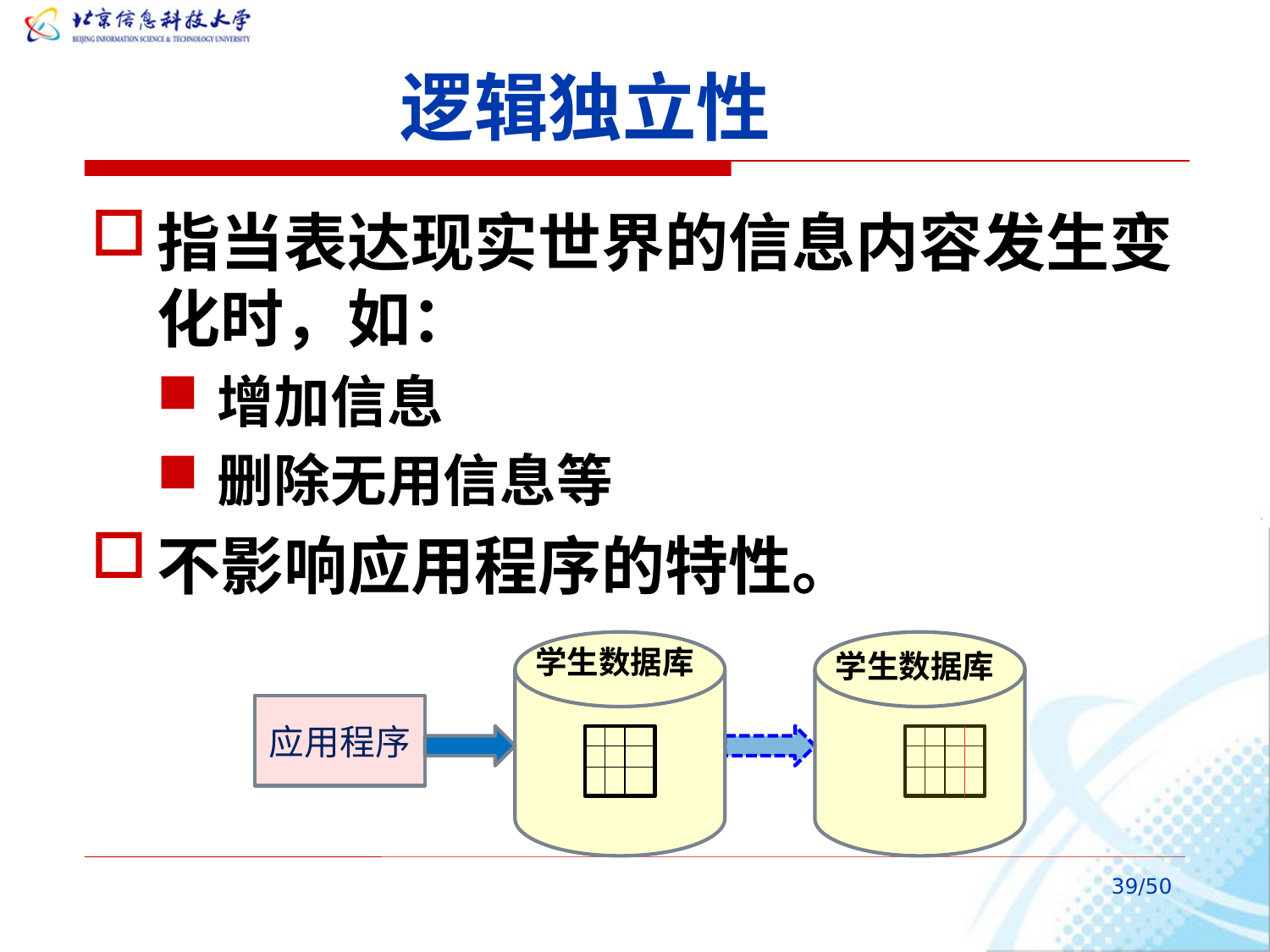

# 逻辑独立性
指当表达现实世界的信息内容发生变化时，如：
增加信息
删除无用信息等
不影响应用程序的特性。
学生数据库

学生数据库

应用程序

39/50